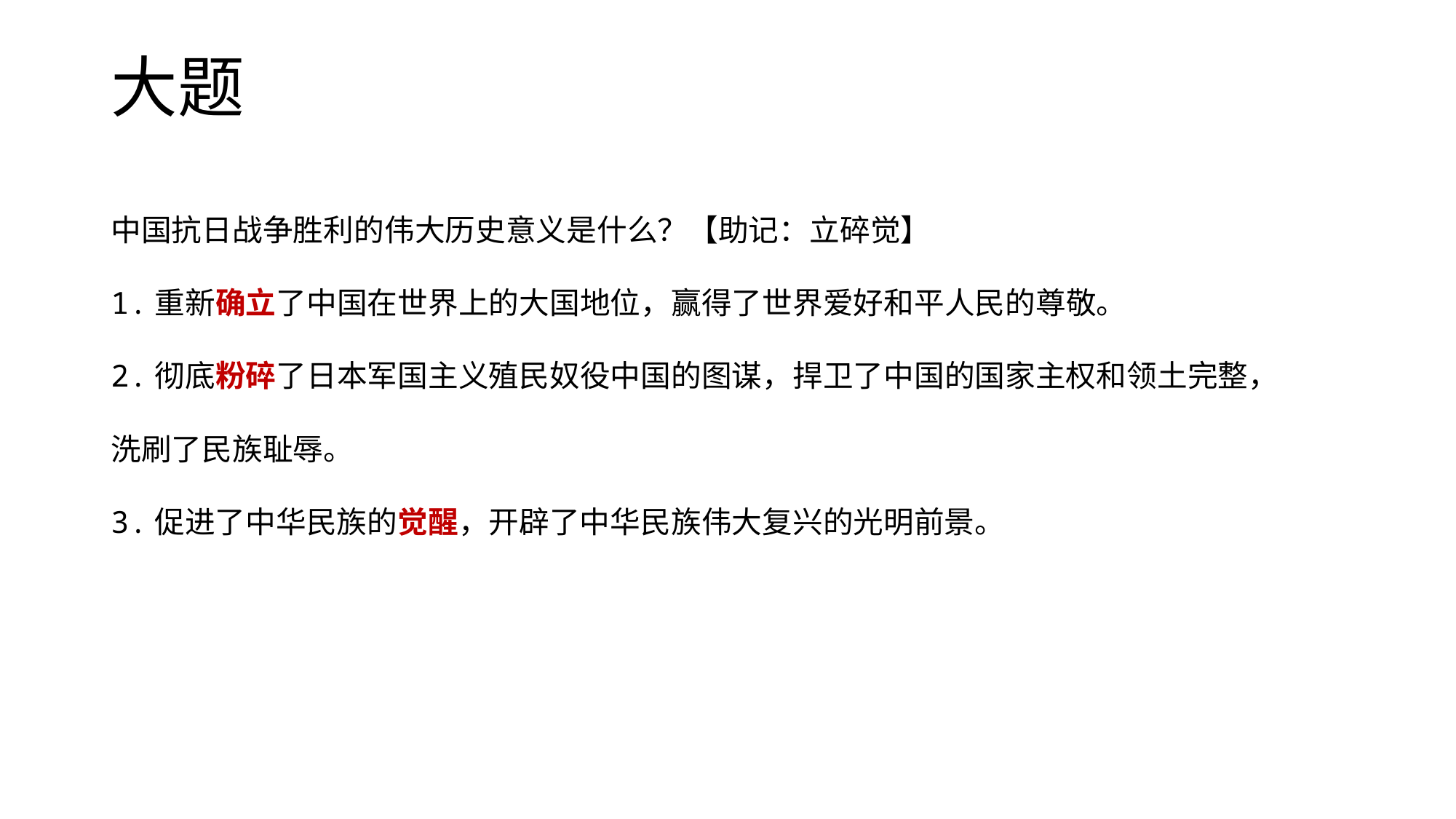

# 大题
中国抗日战争胜利的伟大历史意义是什么？【助记：立碎觉】
1.重新确立了中国在世界上的大国地位，赢得了世界爱好和平人民的尊敬。
2.彻底粉碎了日本军国主义殖民奴役中国的图谋，捍卫了中国的国家主权和领土完整，洗刷了民族耻辱。
3.促进了中华民族的觉醒，开辟了中华民族伟大复兴的光明前景。